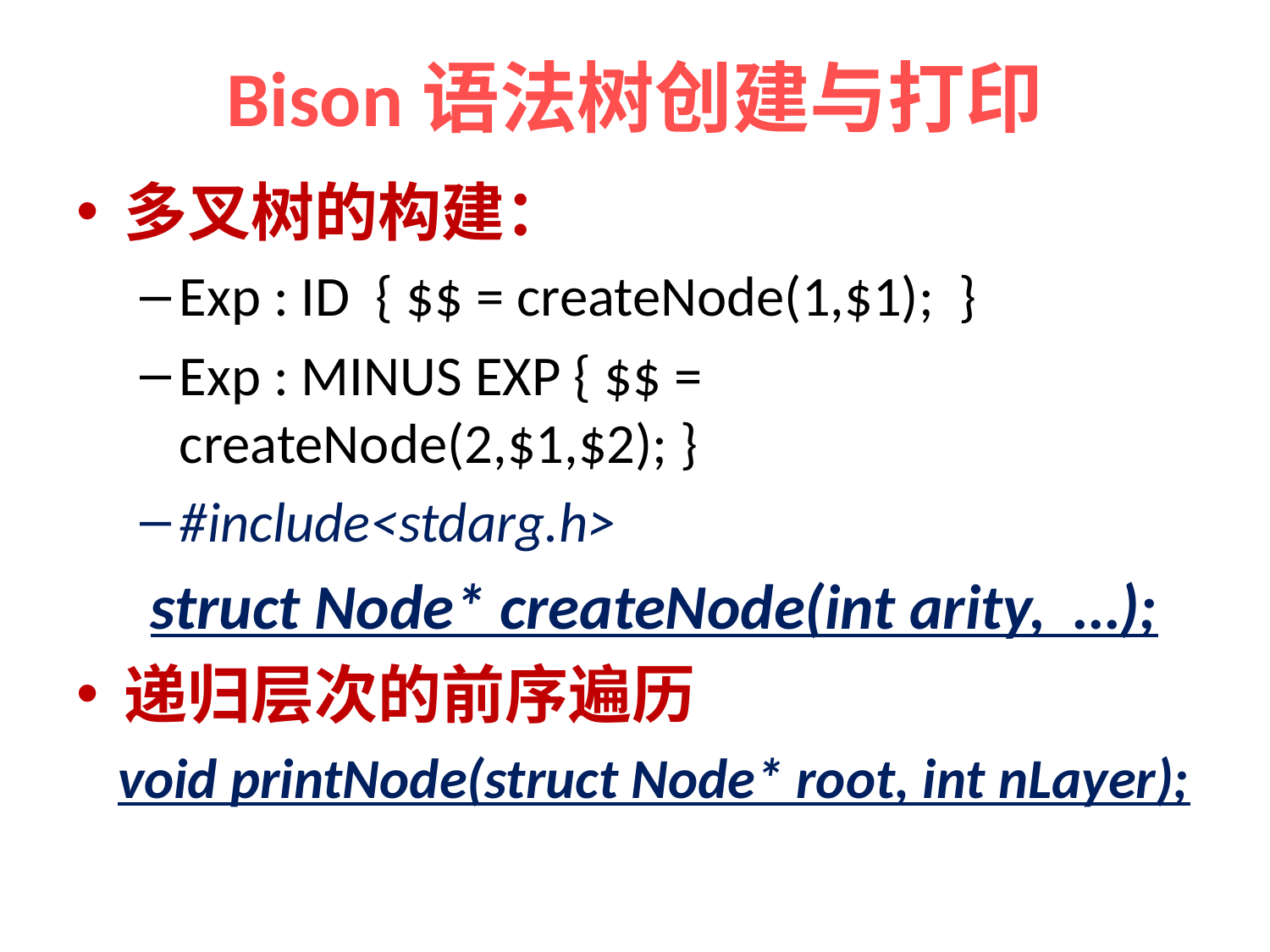

# Bison语法树创建与打印
多叉树的构建：
Exp : ID  { $$ = createNode(1,$1);  }
Exp : MINUS EXP { $$ = createNode(2,$1,$2); }
#include<stdarg.h>
struct Node* createNode(int arity,  …);
递归层次的前序遍历
void printNode(struct Node* root, int nLayer);